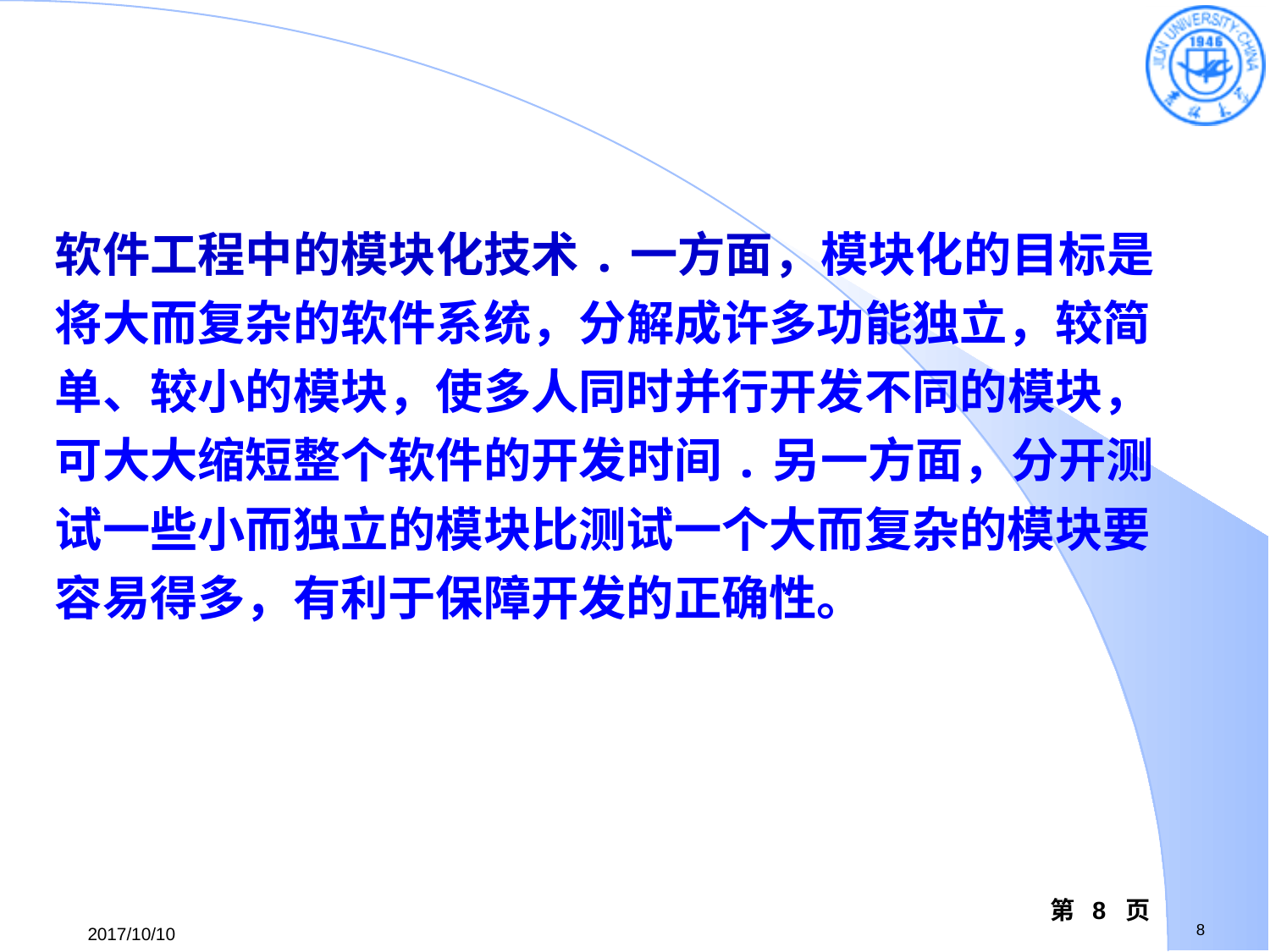

软件工程中的模块化技术.一方面，模块化的目标是将大而复杂的软件系统，分解成许多功能独立，较简单、较小的模块，使多人同时并行开发不同的模块，可大大缩短整个软件的开发时间.另一方面，分开测试一些小而独立的模块比测试一个大而复杂的模块要容易得多，有利于保障开发的正确性。
第  8  页